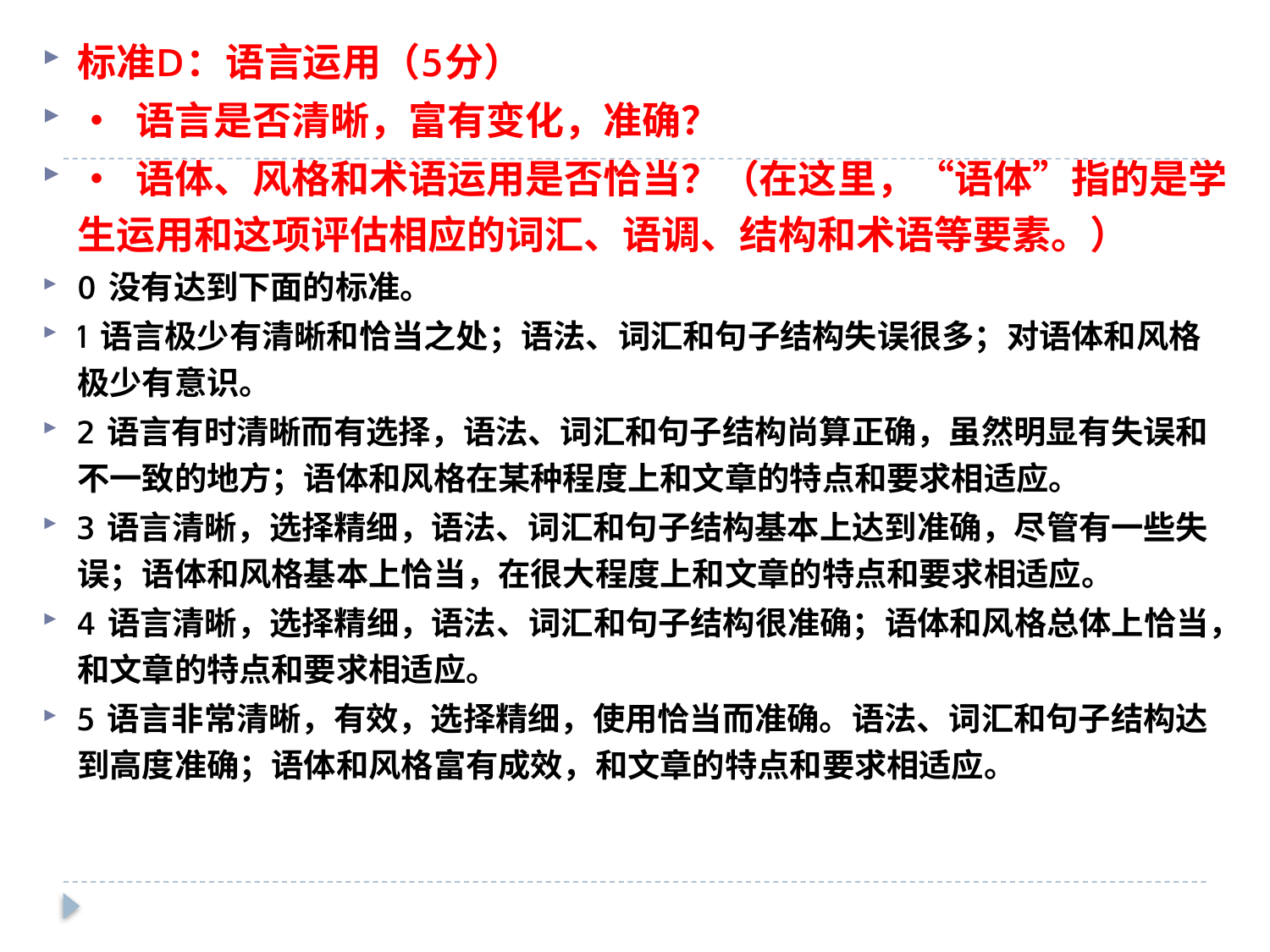

标准D：语言运用（5分）
•  语言是否清晰，富有变化，准确？
•  语体、风格和术语运用是否恰当？（在这里，“语体”指的是学生运用和这项评估相应的词汇、语调、结构和术语等要素。）
0 没有达到下面的标准。
1 语言极少有清晰和恰当之处；语法、词汇和句子结构失误很多；对语体和风格极少有意识。
2 语言有时清晰而有选择，语法、词汇和句子结构尚算正确，虽然明显有失误和不一致的地方；语体和风格在某种程度上和文章的特点和要求相适应。
3 语言清晰，选择精细，语法、词汇和句子结构基本上达到准确，尽管有一些失误；语体和风格基本上恰当，在很大程度上和文章的特点和要求相适应。
4 语言清晰，选择精细，语法、词汇和句子结构很准确；语体和风格总体上恰当，和文章的特点和要求相适应。
5 语言非常清晰，有效，选择精细，使用恰当而准确。语法、词汇和句子结构达到高度准确；语体和风格富有成效，和文章的特点和要求相适应。
#